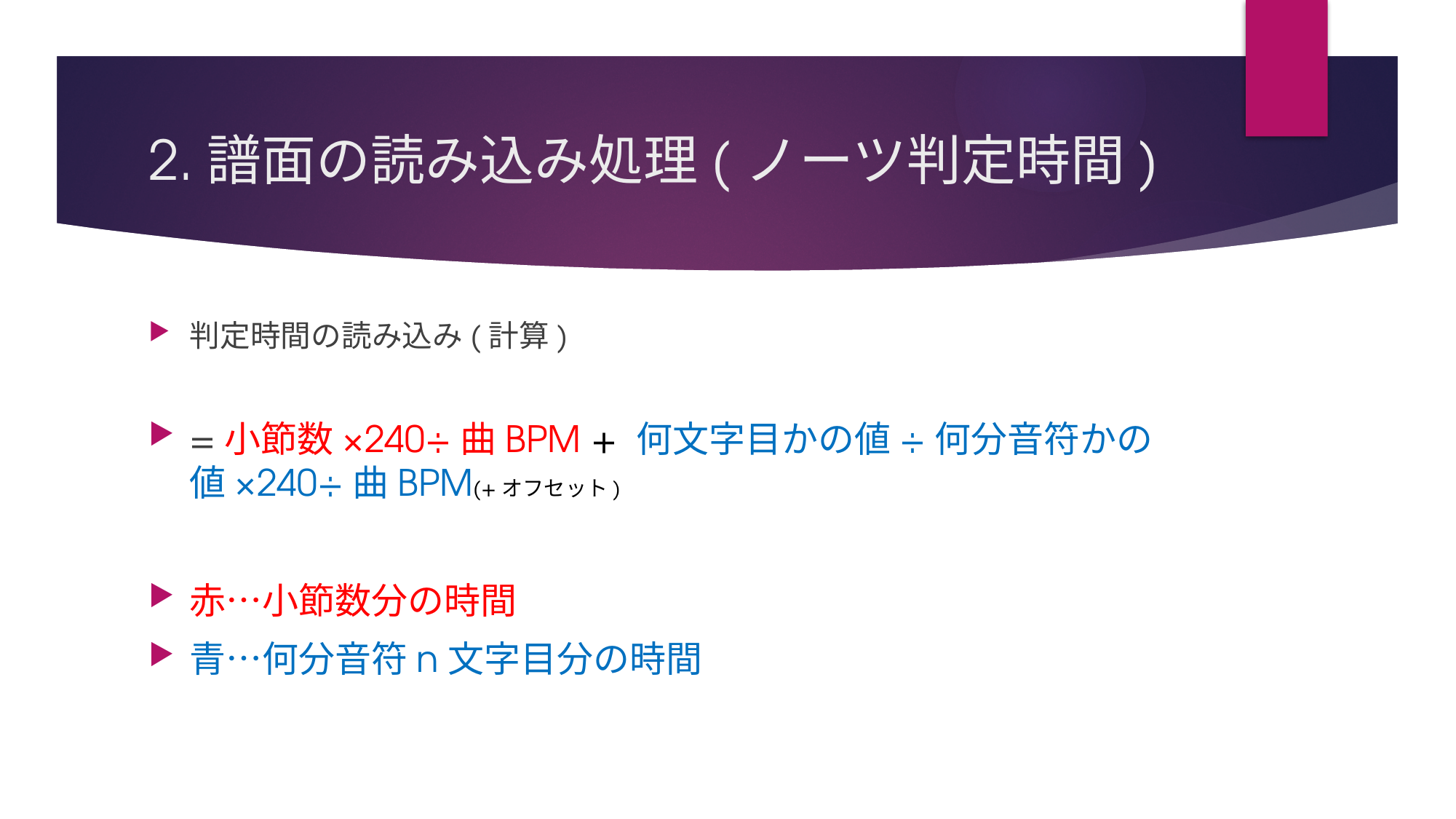

# 2.譜面の読み込み処理(ノーツ判定時間)
判定時間の読み込み(計算)

=小節数×240÷曲BPM + 何文字目かの値÷何分音符かの値×240÷曲BPM(+オフセット)

赤…小節数分の時間
青…何分音符n文字目分の時間